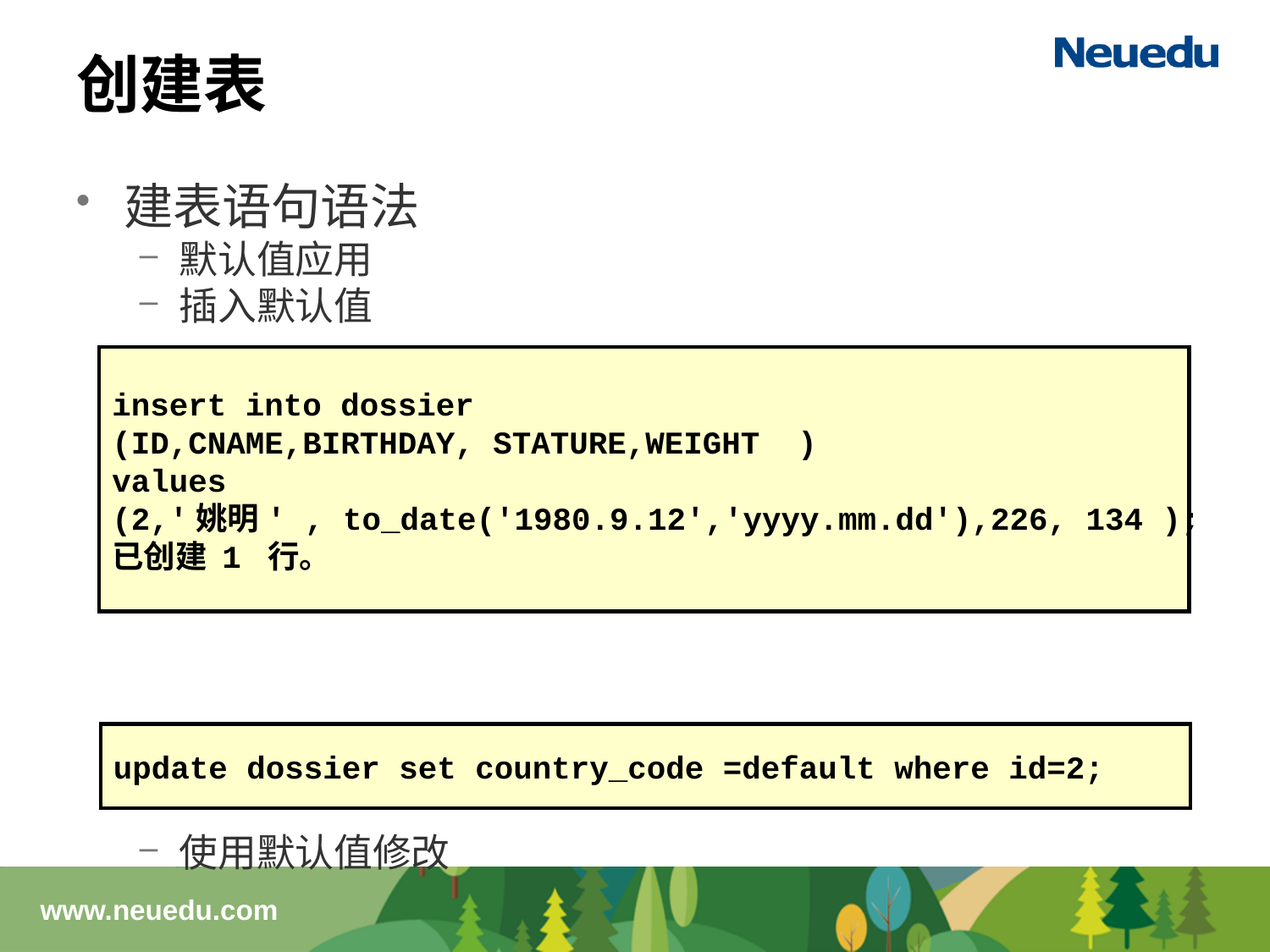

# 创建表
建表语句语法
默认值应用
插入默认值

使用默认值修改

insert into dossier
(ID,CNAME,BIRTHDAY, STATURE,WEIGHT  )
values
(2,'姚明' , to_date('1980.9.12','yyyy.mm.dd'),226, 134 );
已创建 1 行。
update dossier set country_code =default where id=2;